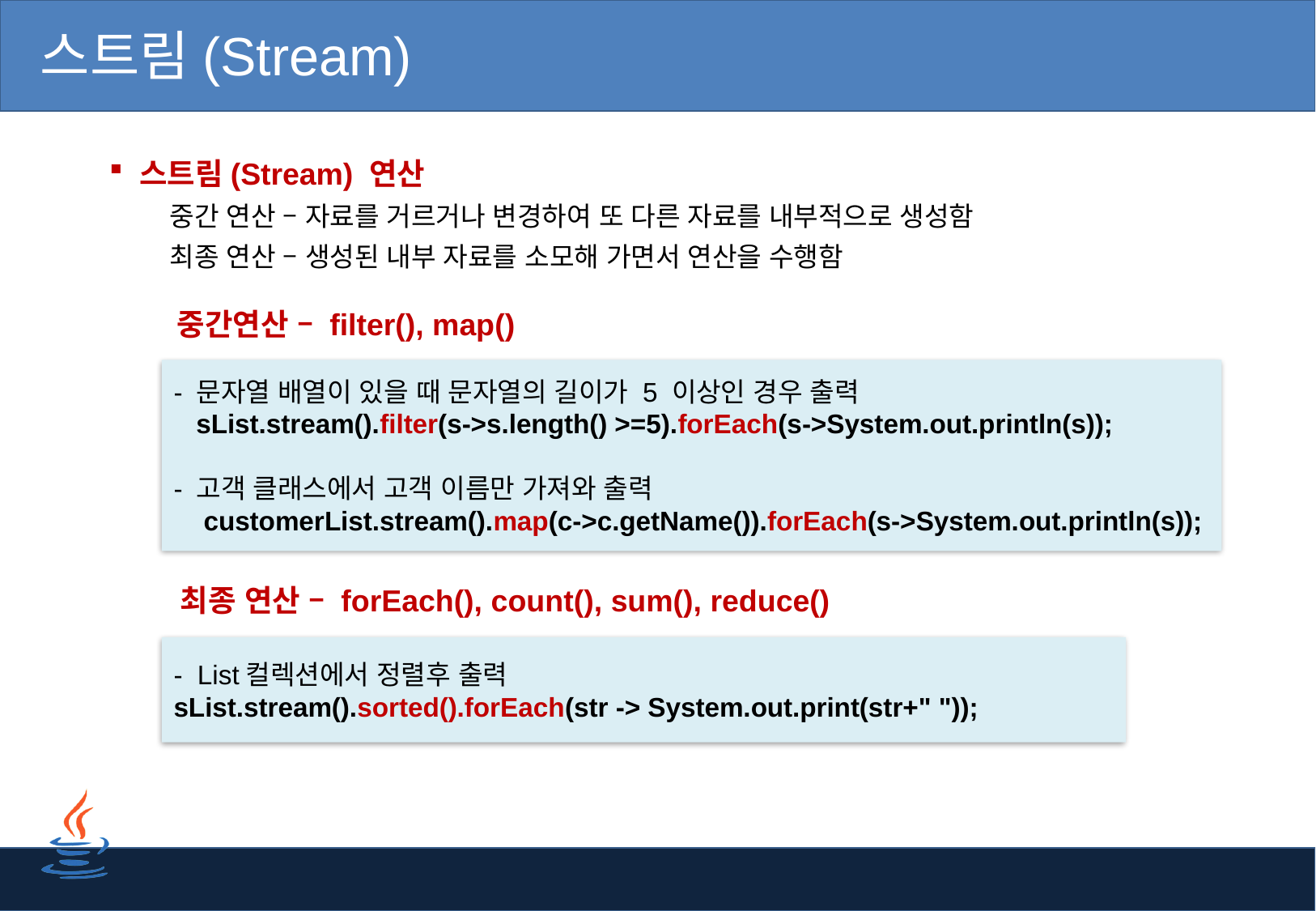

# 스트림(Stream)
스트림(Stream) 연산
중간 연산 – 자료를 거르거나 변경하여 또 다른 자료를 내부적으로 생성함
최종 연산 – 생성된 내부 자료를 소모해 가면서 연산을 수행함
중간연산 – filter(), map()
- 문자열 배열이 있을 때 문자열의 길이가 5 이상인 경우 출력
   sList.stream().filter(s->s.length() >=5).forEach(s->System.out.println(s));

- 고객 클래스에서 고객 이름만 가져와 출력
    customerList.stream().map(c->c.getName()).forEach(s->System.out.println(s));
최종 연산 – forEach(), count(), sum(), reduce()
-  List컬렉션에서 정렬후 출력
sList.stream().sorted().forEach(str -> System.out.print(str+" "));
16